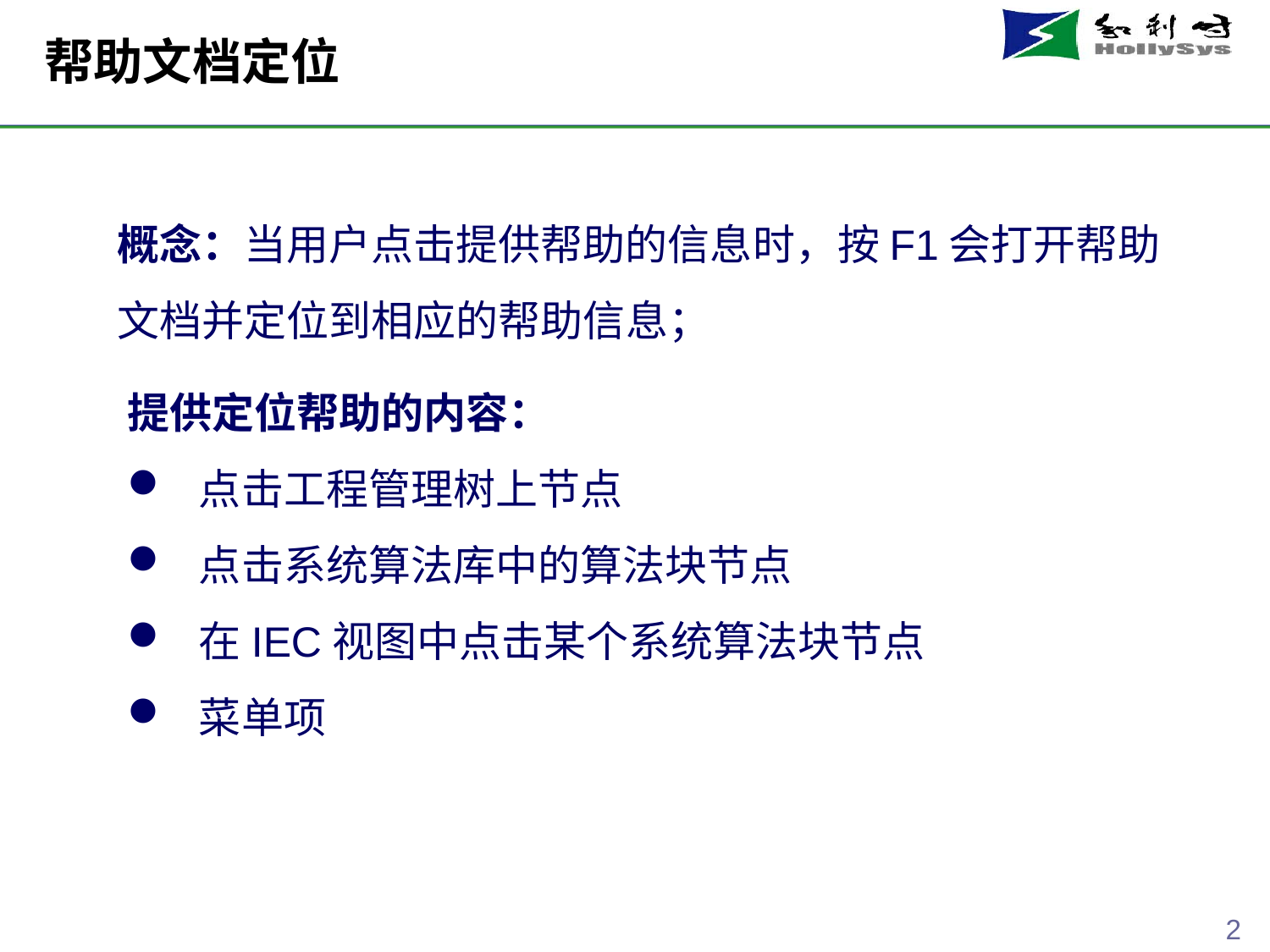

# 帮助文档定位
概念：当用户点击提供帮助的信息时，按F1会打开帮助文档并定位到相应的帮助信息；
提供定位帮助的内容：
  点击工程管理树上节点
  点击系统算法库中的算法块节点
  在IEC视图中点击某个系统算法块节点
  菜单项